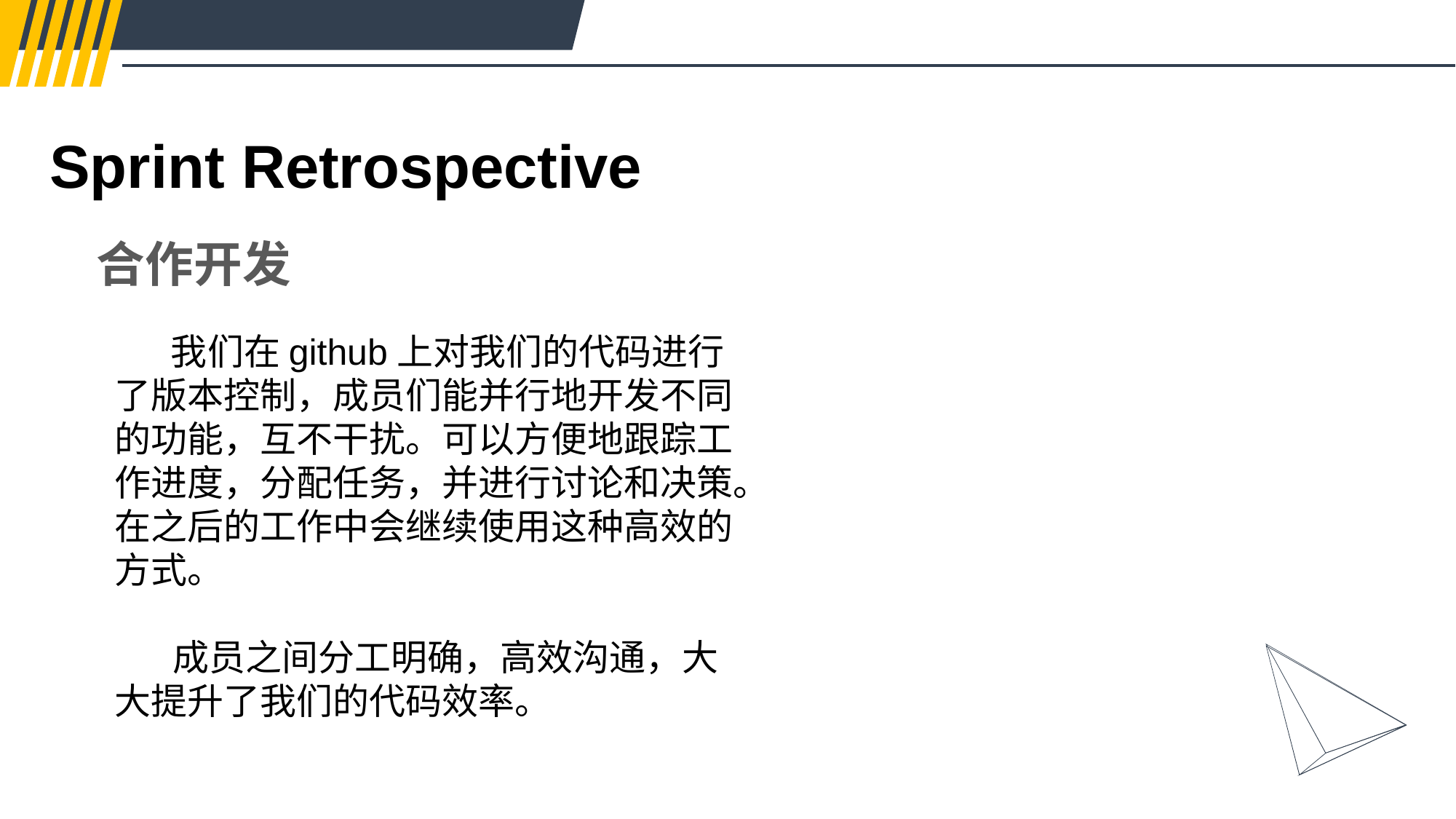

Sprint Retrospective
合作开发
        我们在github上对我们的代码进行了版本控制，成员们能并行地开发不同的功能，互不干扰。可以方便地跟踪工作进度，分配任务，并进行讨论和决策。在之后的工作中会继续使用这种高效的方式。

      成员之间分工明确，高效沟通，大大提升了我们的代码效率。